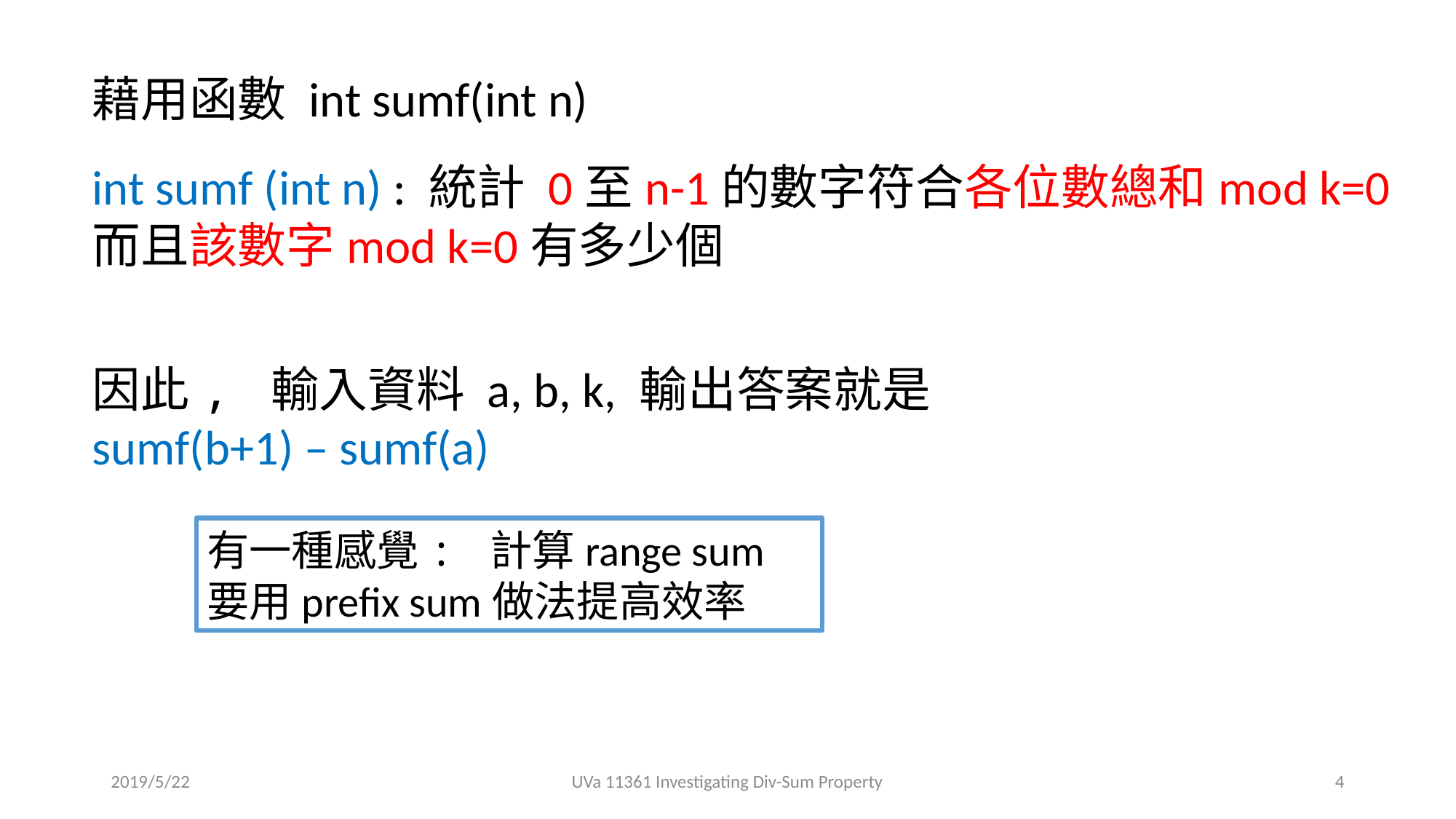

藉用函數 int sumf(int n)
int sumf (int n) : 統計 0至n-1的數字符合各位數總和mod k=0而且該數字mod k=0有多少個
因此, 輸入資料 a, b, k, 輸出答案就是 sumf(b+1) – sumf(a)
有一種感覺: 計算range sum要用prefix sum做法提高效率
2019/5/22
UVa 11361 Investigating Div-Sum Property
4